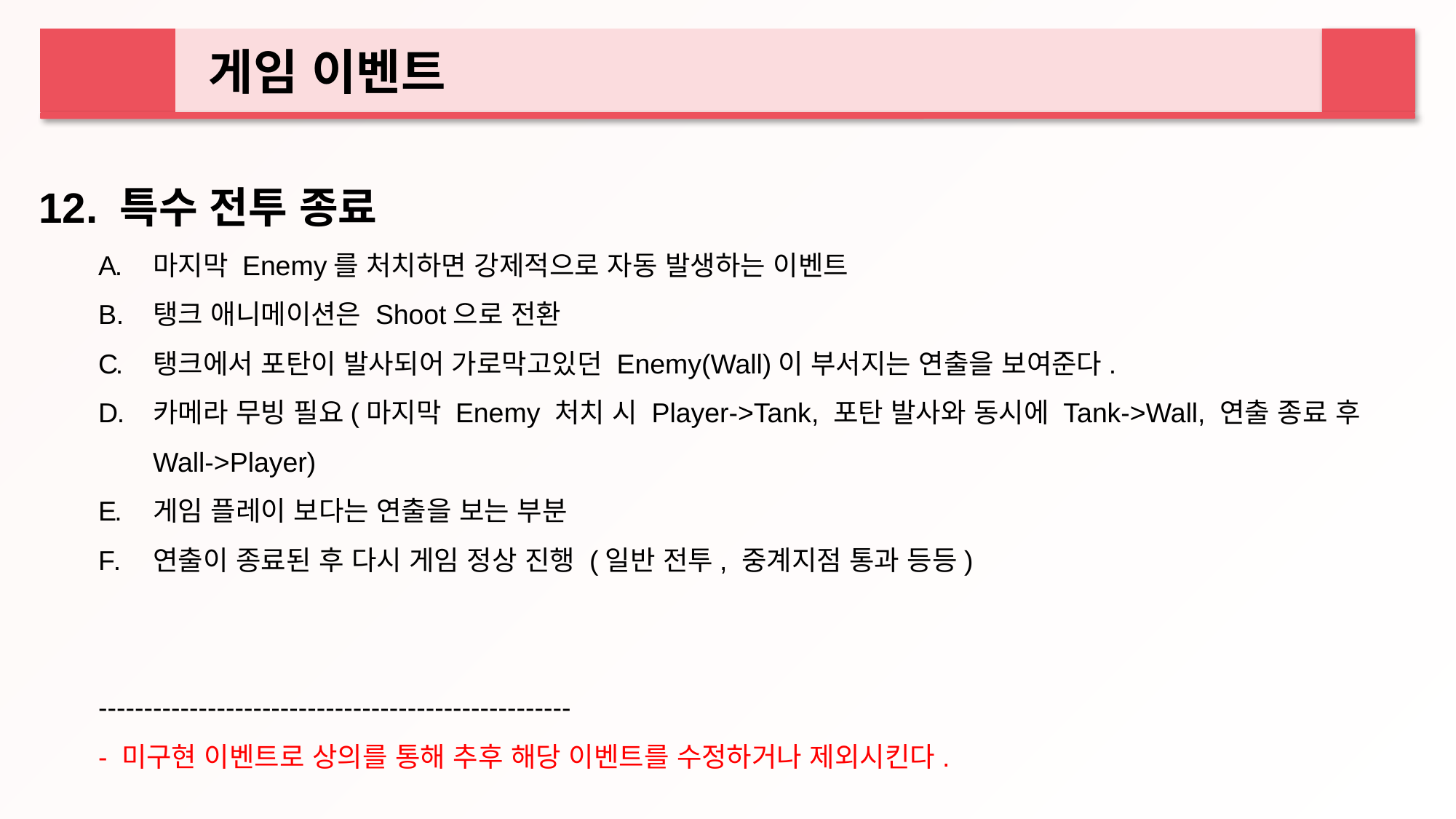

게임 이벤트

12. 특수 전투 종료
마지막 Enemy를 처치하면 강제적으로 자동 발생하는 이벤트
탱크 애니메이션은 Shoot으로 전환
탱크에서 포탄이 발사되어 가로막고있던 Enemy(Wall)이 부서지는 연출을 보여준다.
카메라 무빙 필요(마지막 Enemy 처치 시 Player->Tank, 포탄 발사와 동시에 Tank->Wall, 연출 종료 후 Wall->Player)
게임 플레이 보다는 연출을 보는 부분
연출이 종료된 후 다시 게임 정상 진행 (일반 전투, 중계지점 통과 등등)

----------------------------------------------------
- 미구현 이벤트로 상의를 통해 추후 해당 이벤트를 수정하거나 제외시킨다.